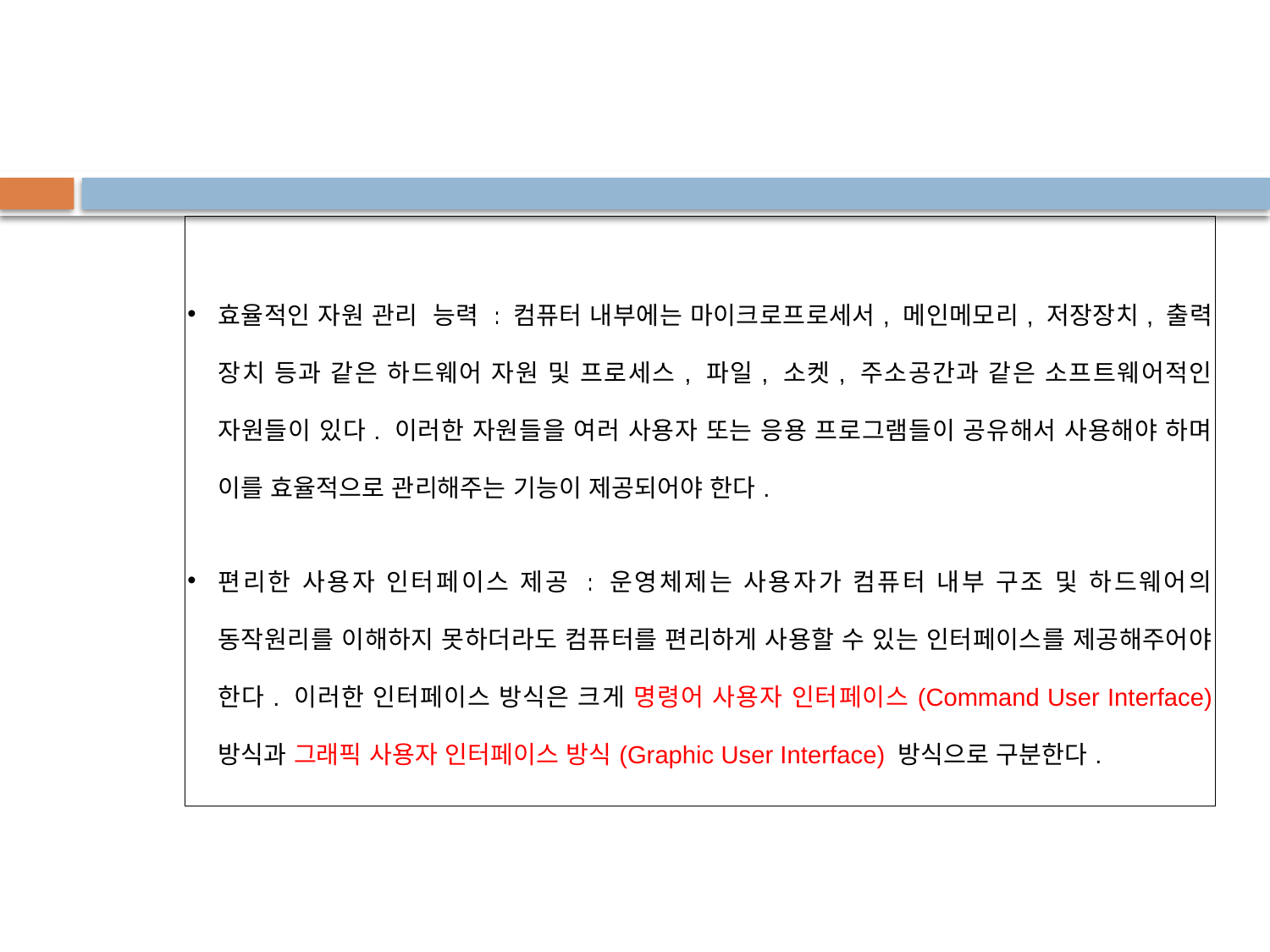

#
| 효율적인 자원 관리 능력 : 컴퓨터 내부에는 마이크로프로세서, 메인메모리, 저장장치, 출력 장치 등과 같은 하드웨어 자원 및 프로세스, 파일, 소켓, 주소공간과 같은 소프트웨어적인 자원들이 있다. 이러한 자원들을 여러 사용자 또는 응용 프로그램들이 공유해서 사용해야 하며 이를 효율적으로 관리해주는 기능이 제공되어야 한다. 편리한 사용자 인터페이스 제공 : 운영체제는 사용자가 컴퓨터 내부 구조 및 하드웨어의 동작원리를 이해하지 못하더라도 컴퓨터를 편리하게 사용할 수 있는 인터페이스를 제공해주어야 한다. 이러한 인터페이스 방식은 크게 명령어 사용자 인터페이스(Command User Interface) 방식과 그래픽 사용자 인터페이스 방식(Graphic User Interface) 방식으로 구분한다. |
| --- |